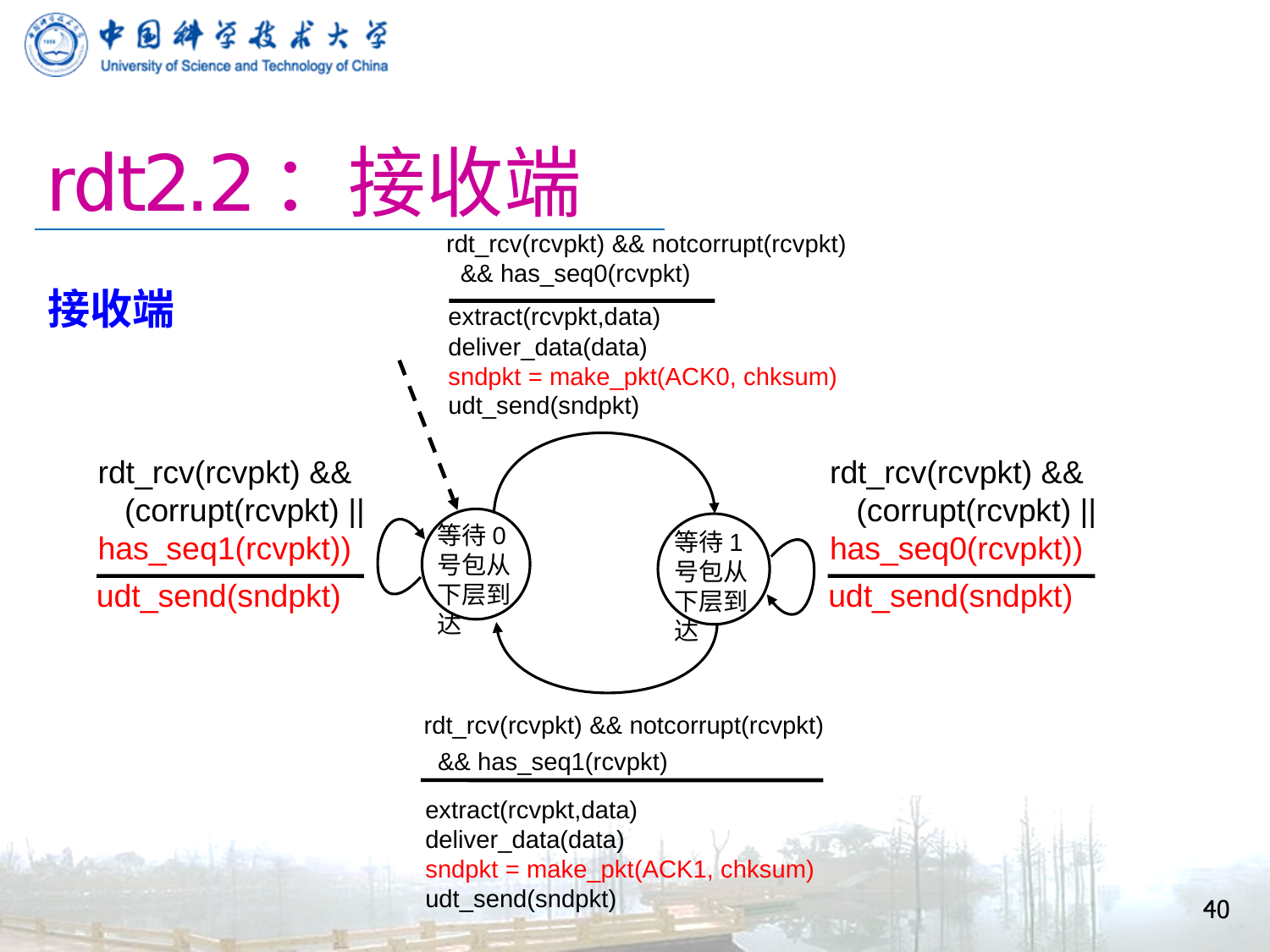

# rdt2.2：接收端
rdt_rcv(rcvpkt) && notcorrupt(rcvpkt)
  && has_seq0(rcvpkt)
接收端
extract(rcvpkt,data)
deliver_data(data)
sndpkt = make_pkt(ACK0, chksum)
udt_send(sndpkt)

rdt_rcv(rcvpkt) &&
   (corrupt(rcvpkt) ||     has_seq1(rcvpkt))
rdt_rcv(rcvpkt) &&
   (corrupt(rcvpkt) ||     has_seq0(rcvpkt))

等待0号包从下层到达

等待1号包从下层到达
udt_send(sndpkt)
udt_send(sndpkt)

rdt_rcv(rcvpkt) && notcorrupt(rcvpkt)
  && has_seq1(rcvpkt)

extract(rcvpkt,data)
deliver_data(data)
sndpkt = make_pkt(ACK1, chksum)
udt_send(sndpkt)
40